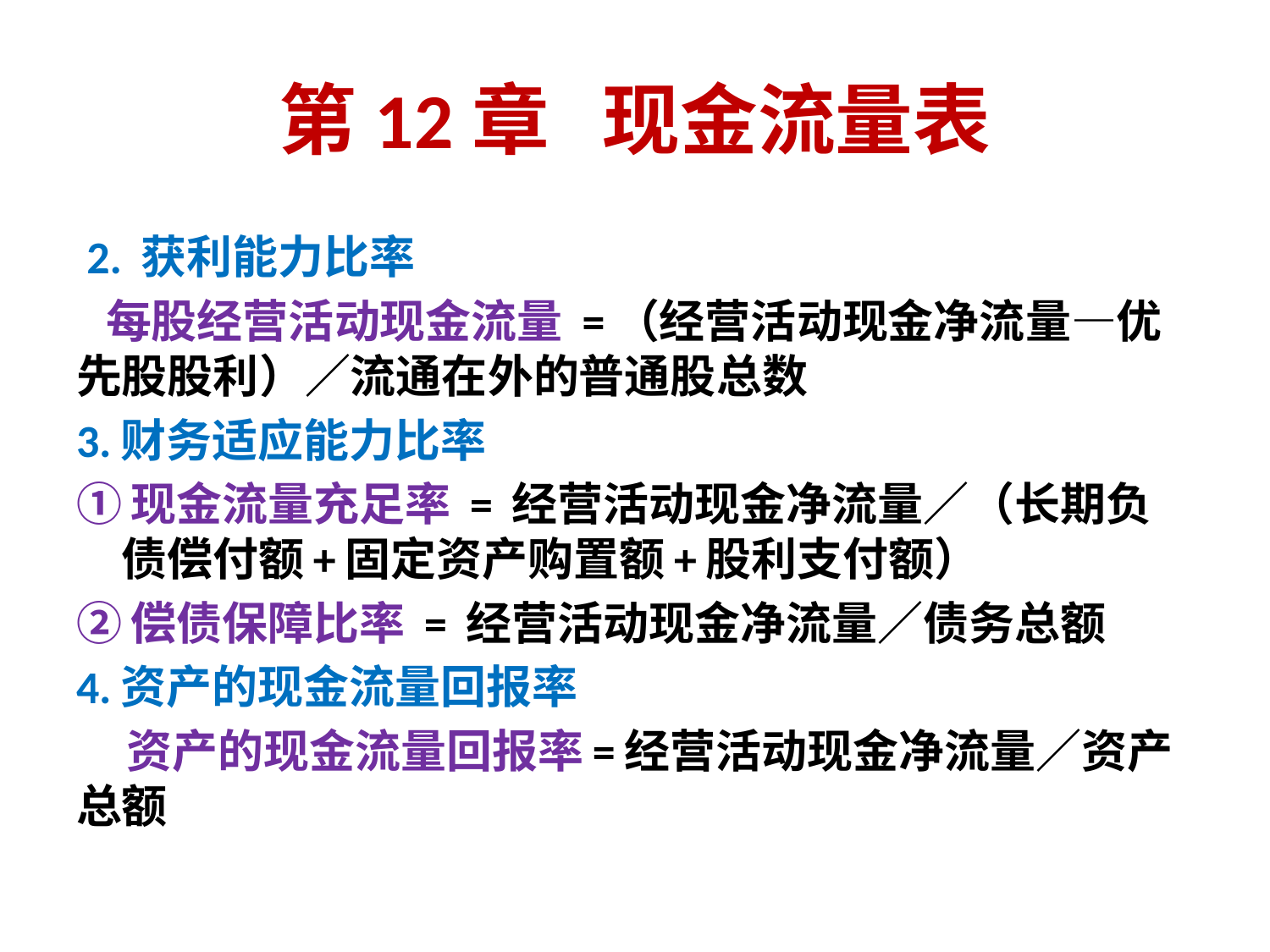

# 第12章   现金流量表
 2. 获利能力比率
  每股经营活动现金流量 =（经营活动现金净流量—优先股股利）∕流通在外的普通股总数
3.财务适应能力比率
①现金流量充足率 = 经营活动现金净流量∕（长期负债偿付额+固定资产购置额+股利支付额）
②偿债保障比率 = 经营活动现金净流量∕债务总额
4.资产的现金流量回报率
    资产的现金流量回报率=经营活动现金净流量∕资产总额